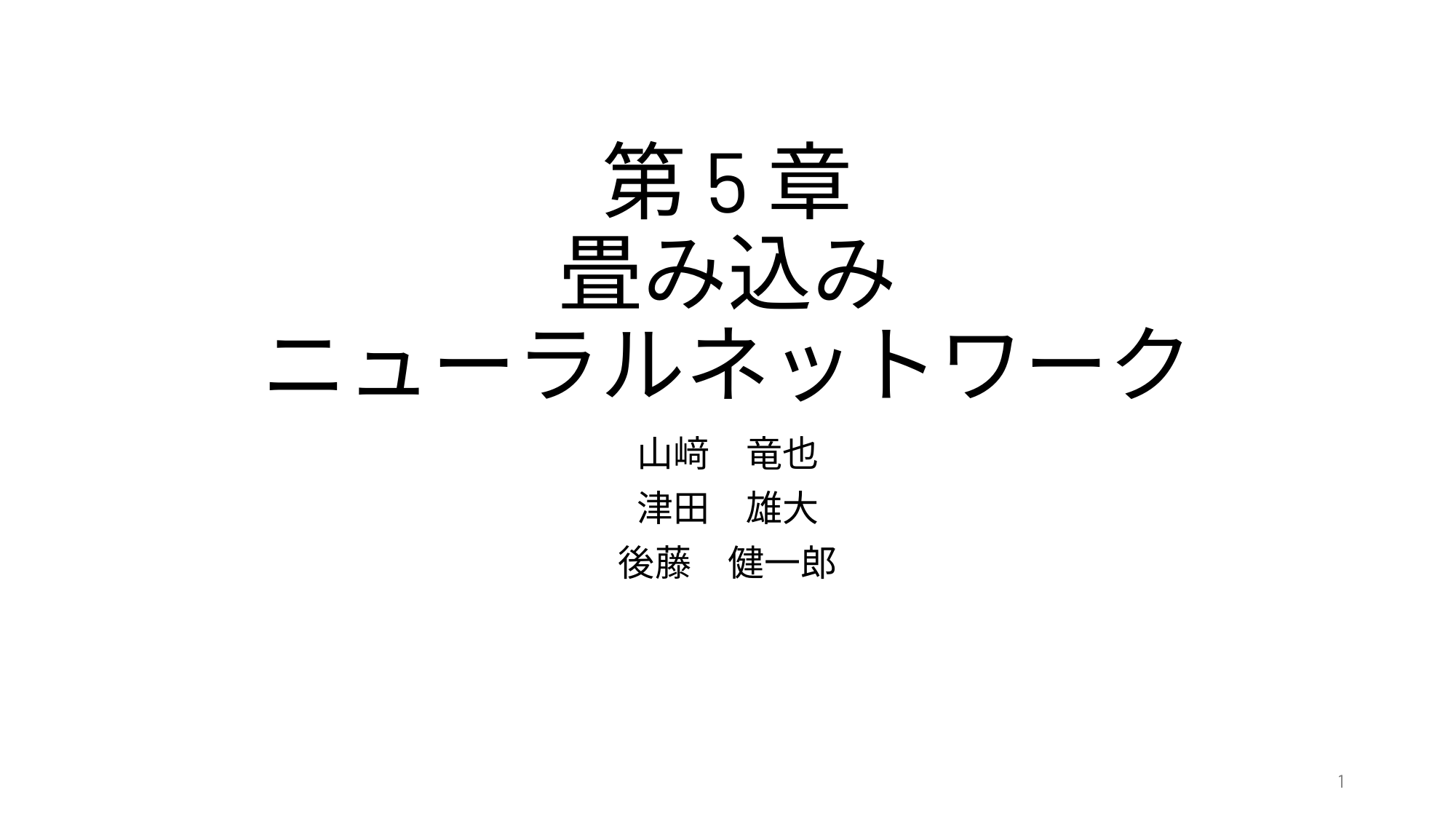

# 第5章 畳み込み ニューラルネットワーク
山﨑　竜也
津田　雄大
後藤　健一郎

1